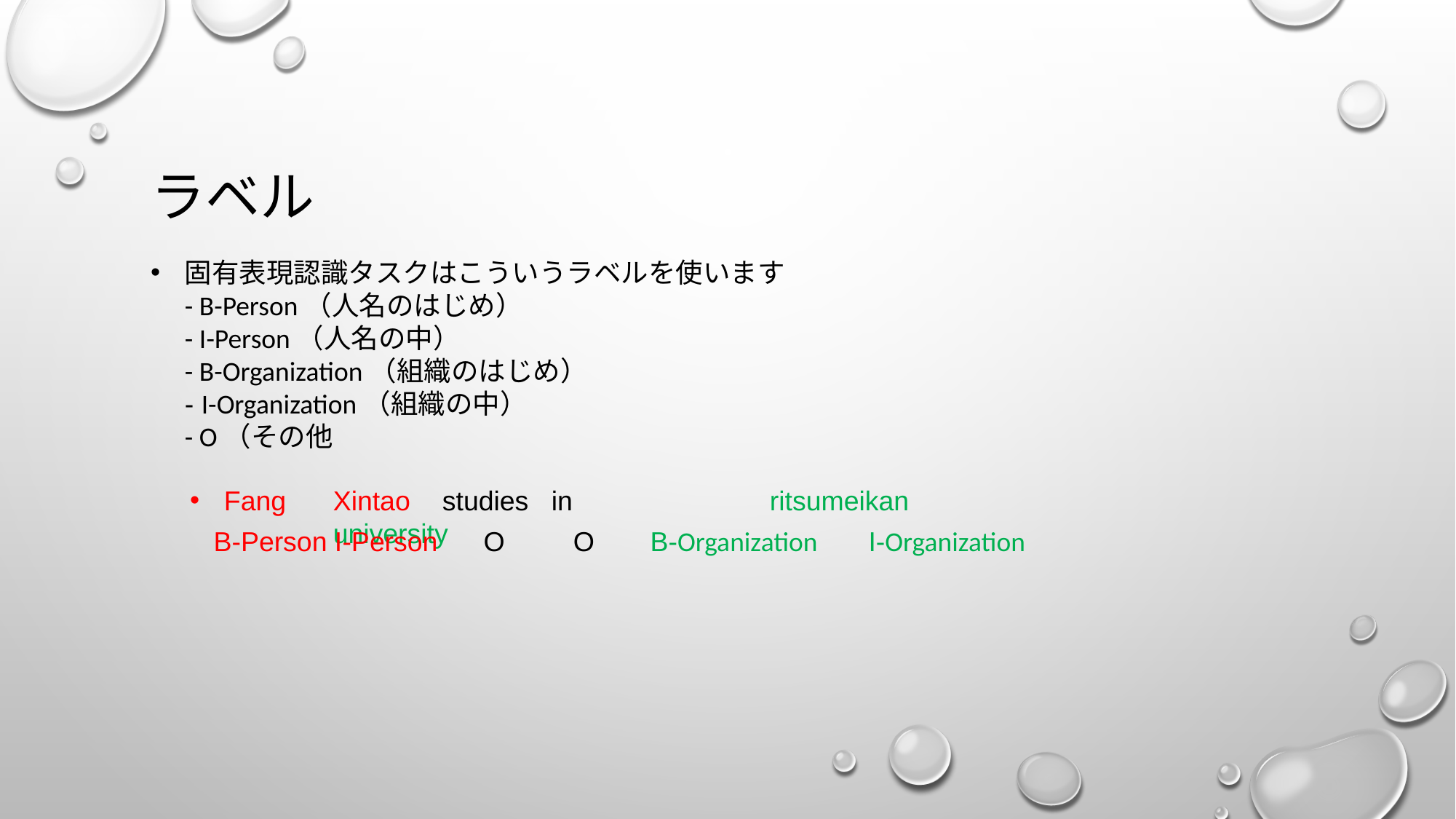

# ラベル
固有表現認識タスクはこういうラベルを使います
- B-Person（人名のはじめ）
- I-Person（人名の中）
- B-Organization（組織のはじめ）
- I-Organization（組織の中）
- O（その他
Fang 	Xintao 	studies 	in 		ritsumeikan 		university
B-Person I-Person      O         O	B-Organization 	I-Organization